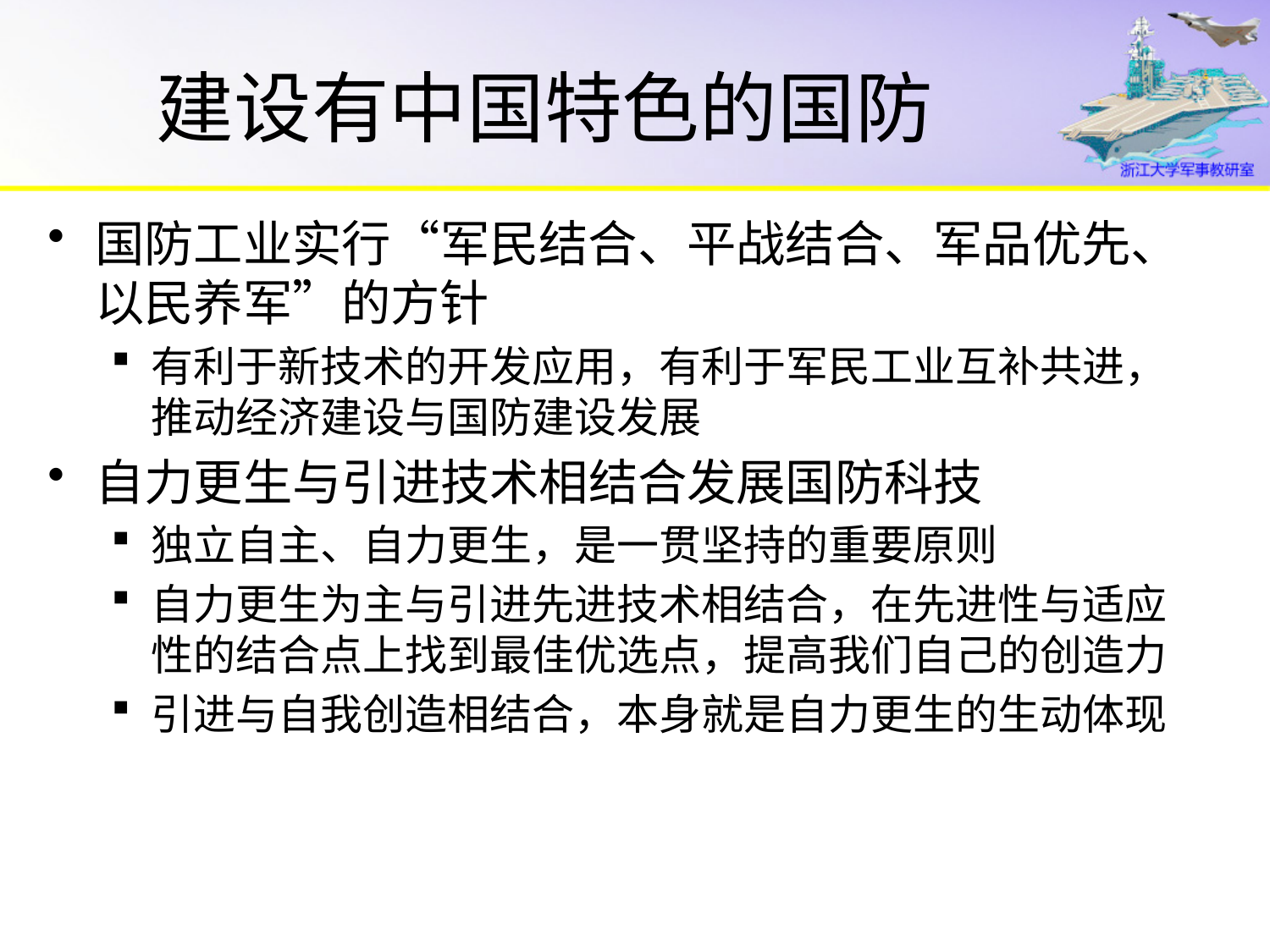

# 建设有中国特色的国防
国防工业实行“军民结合、平战结合、军品优先、以民养军”的方针
有利于新技术的开发应用，有利于军民工业互补共进，推动经济建设与国防建设发展
自力更生与引进技术相结合发展国防科技
独立自主、自力更生，是一贯坚持的重要原则
自力更生为主与引进先进技术相结合，在先进性与适应性的结合点上找到最佳优选点，提高我们自己的创造力
引进与自我创造相结合，本身就是自力更生的生动体现